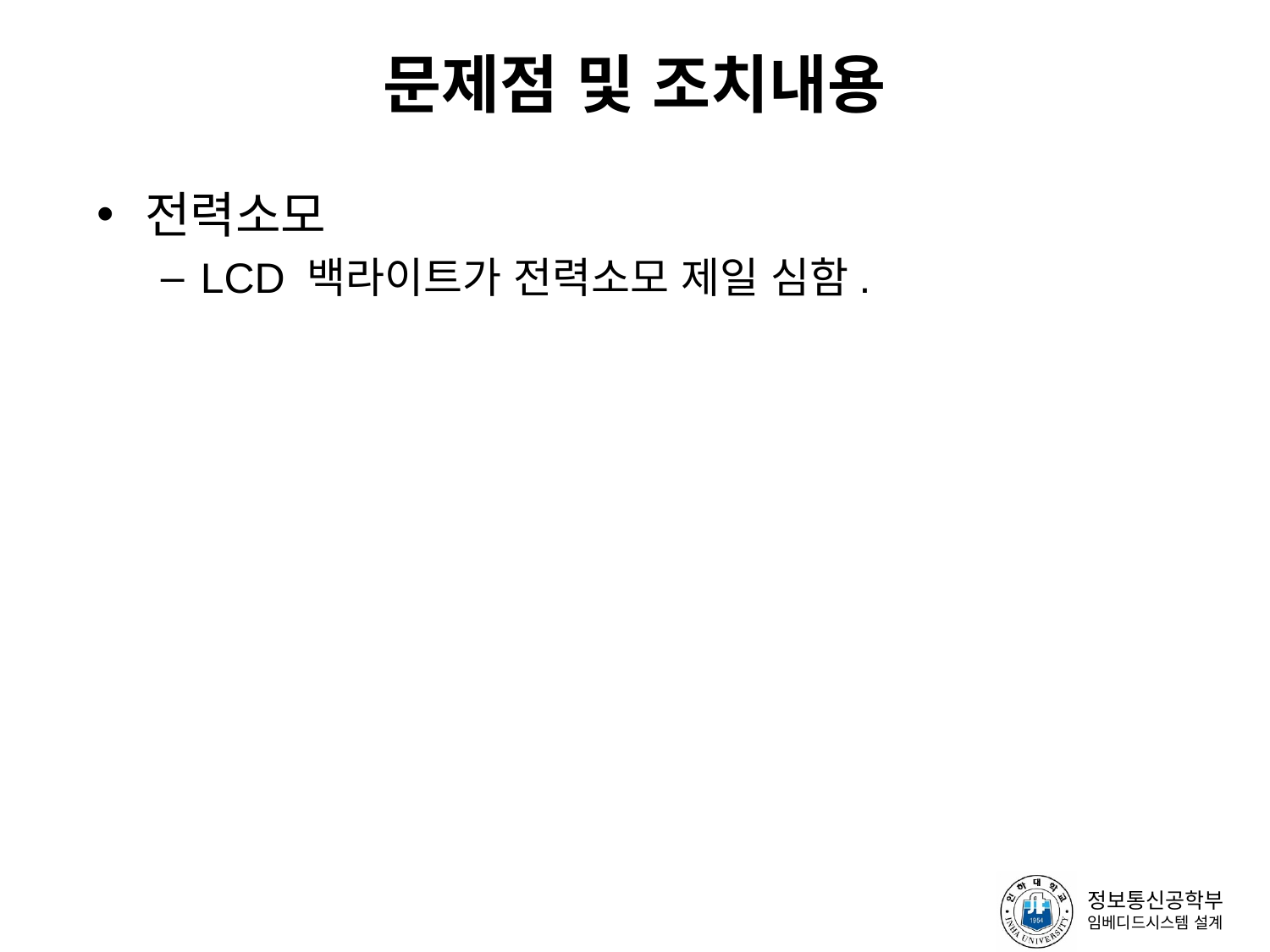

# 문제점 및 조치내용

전력소모
LCD 백라이트가 전력소모 제일 심함.